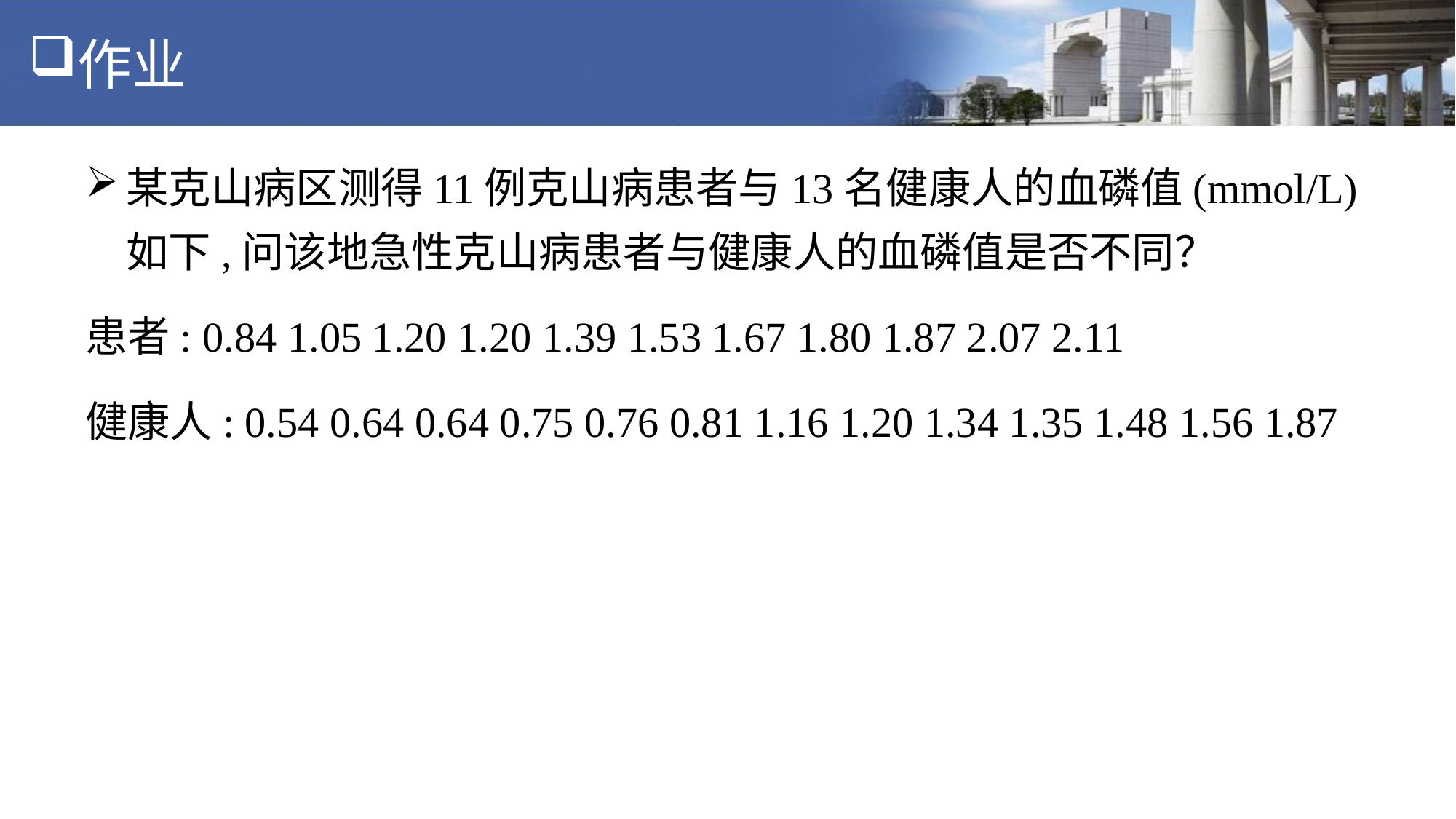

# 作业
某克山病区测得11例克山病患者与13名健康人的血磷值(mmol/L)如下,问该地急性克山病患者与健康人的血磷值是否不同？
患者: 0.84 1.05 1.20 1.20 1.39 1.53 1.67 1.80 1.87 2.07 2.11
健康人: 0.54 0.64 0.64 0.75 0.76 0.81 1.16 1.20 1.34 1.35 1.48 1.56 1.87